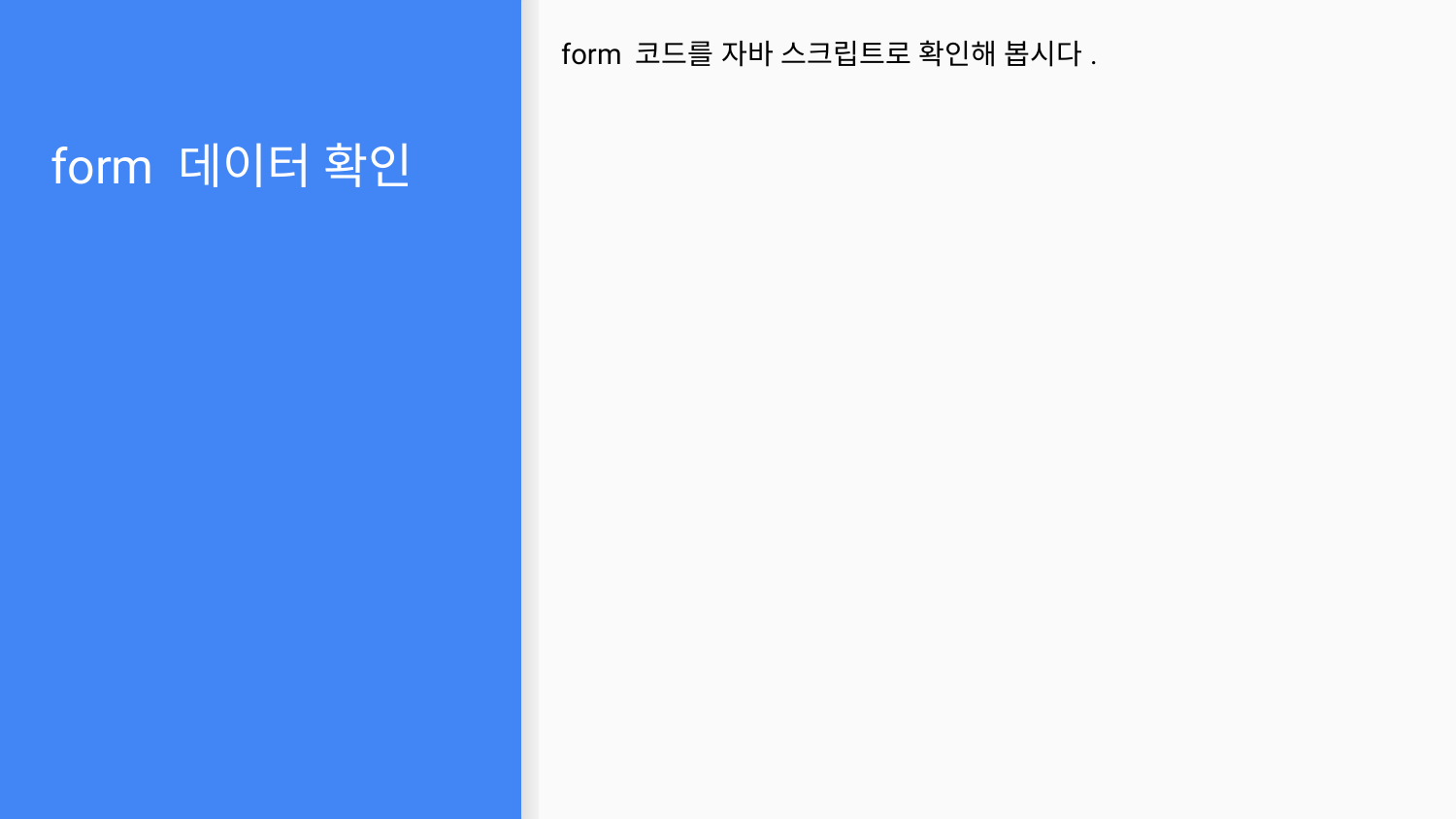

form 코드를 자바 스크립트로 확인해 봅시다.

# form 데이터 확인